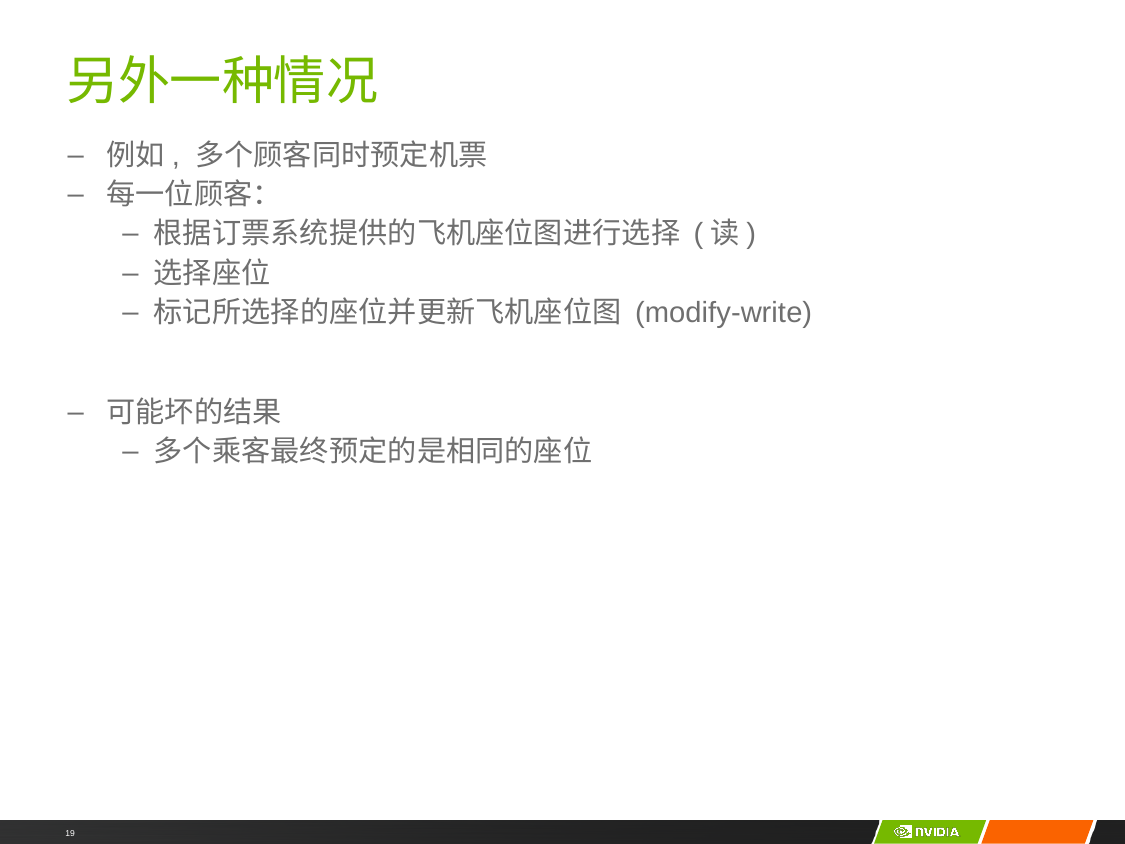

# 另外一种情况
例如, 多个顾客同时预定机票
每一位顾客：
根据订票系统提供的飞机座位图进行选择 (读)
选择座位
标记所选择的座位并更新飞机座位图 (modify-write)

可能坏的结果
多个乘客最终预定的是相同的座位